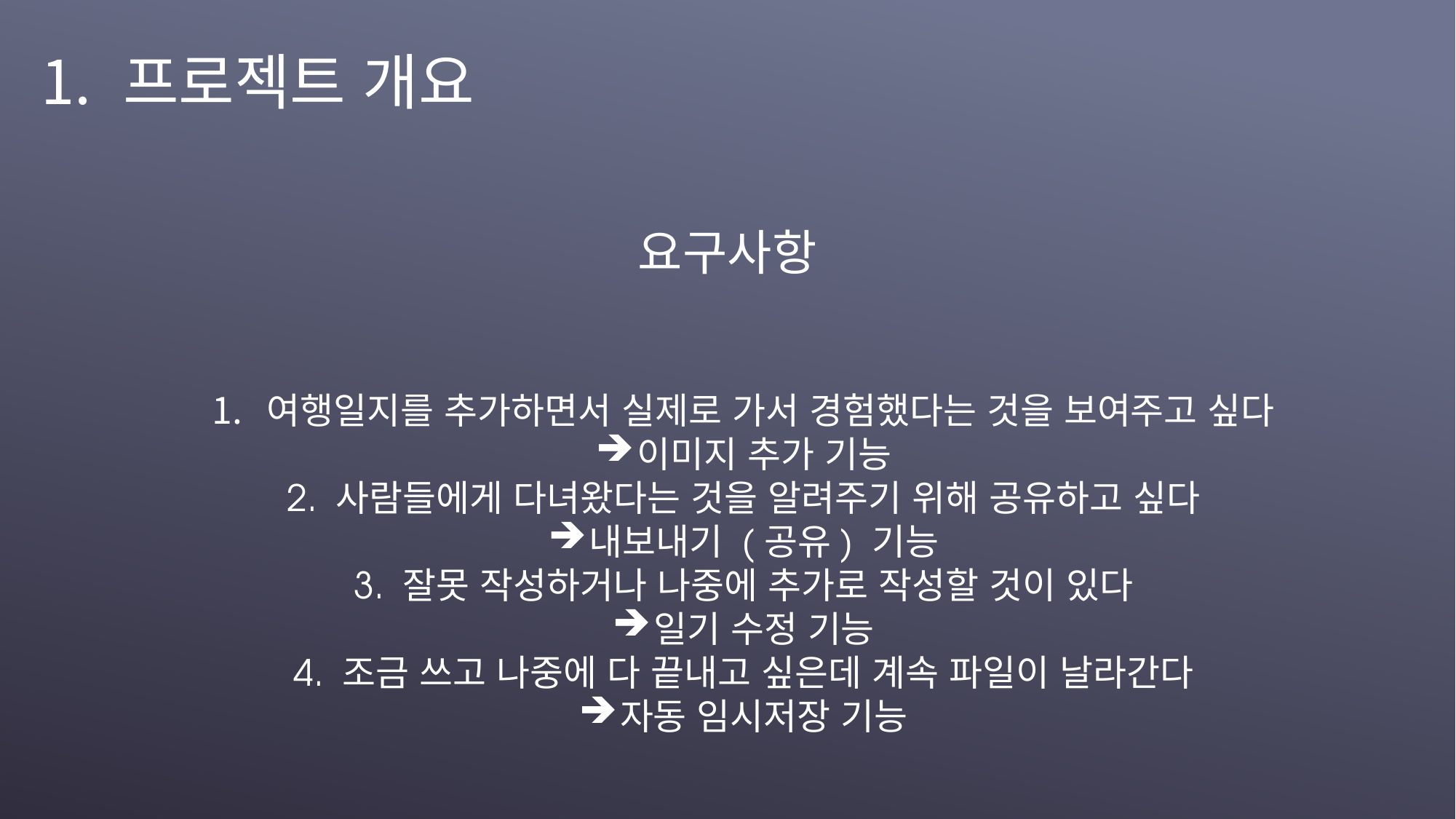

프로젝트 개요
요구사항
여행일지를 추가하면서 실제로 가서 경험했다는 것을 보여주고 싶다
이미지 추가 기능
2. 사람들에게 다녀왔다는 것을 알려주기 위해 공유하고 싶다
내보내기 (공유) 기능
3. 잘못 작성하거나 나중에 추가로 작성할 것이 있다
일기 수정 기능
4. 조금 쓰고 나중에 다 끝내고 싶은데 계속 파일이 날라간다
자동 임시저장 기능